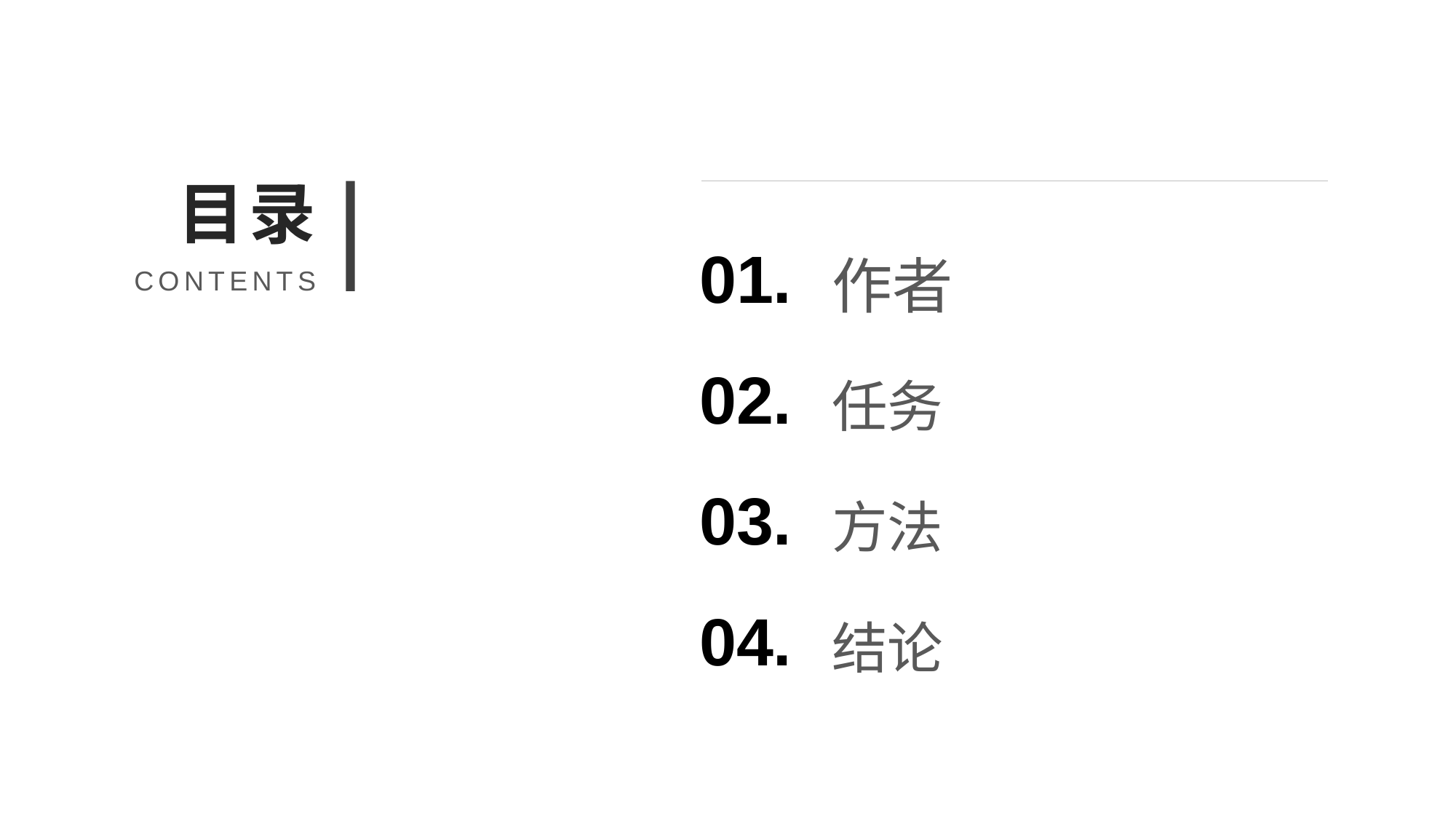

目录

01.
作者
CONTENTS
02.
任务
03.
方法
04.
结论